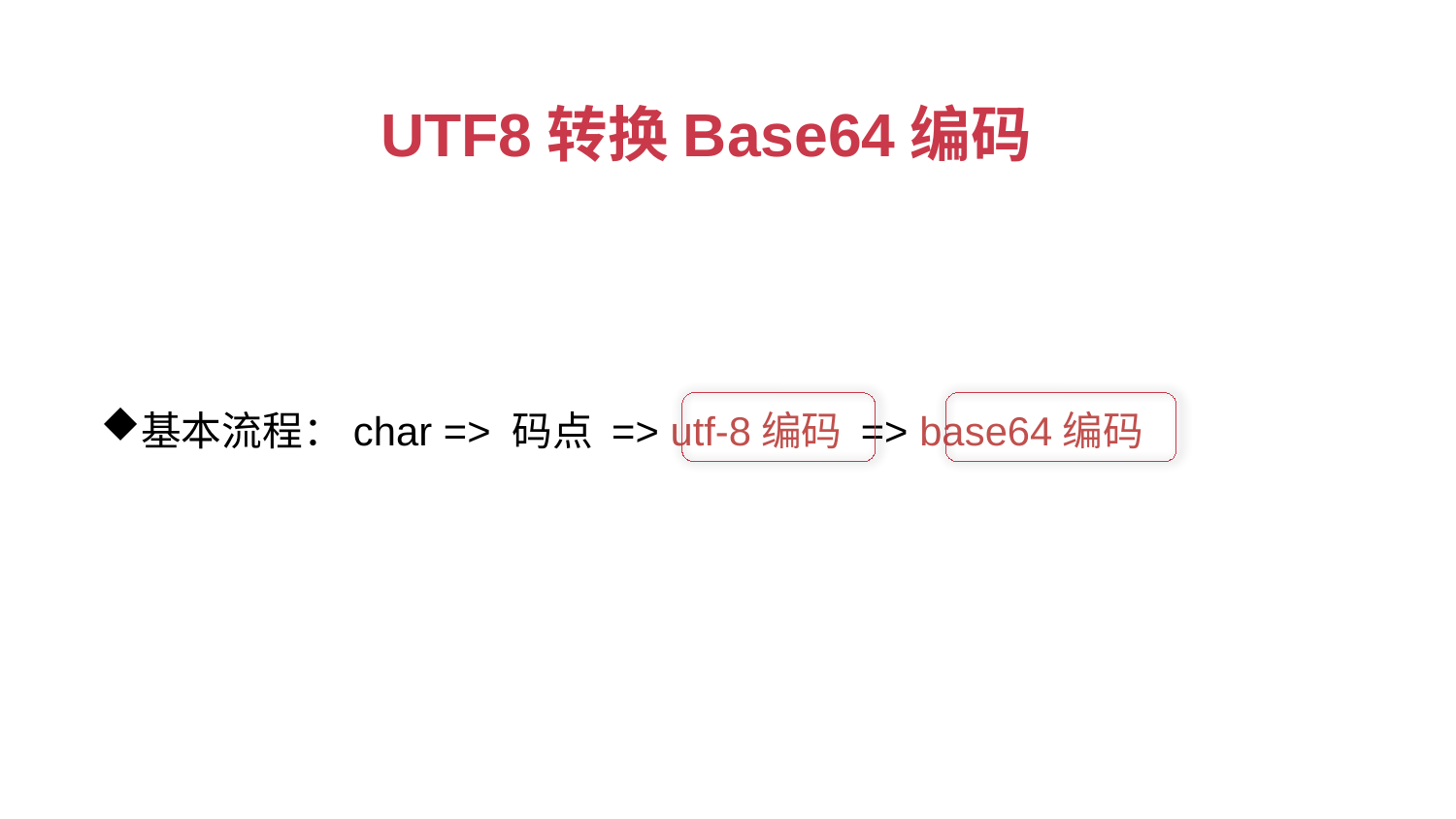

UTF8转换Base64编码

基本流程：char => 码点 => utf-8编码 => base64编码